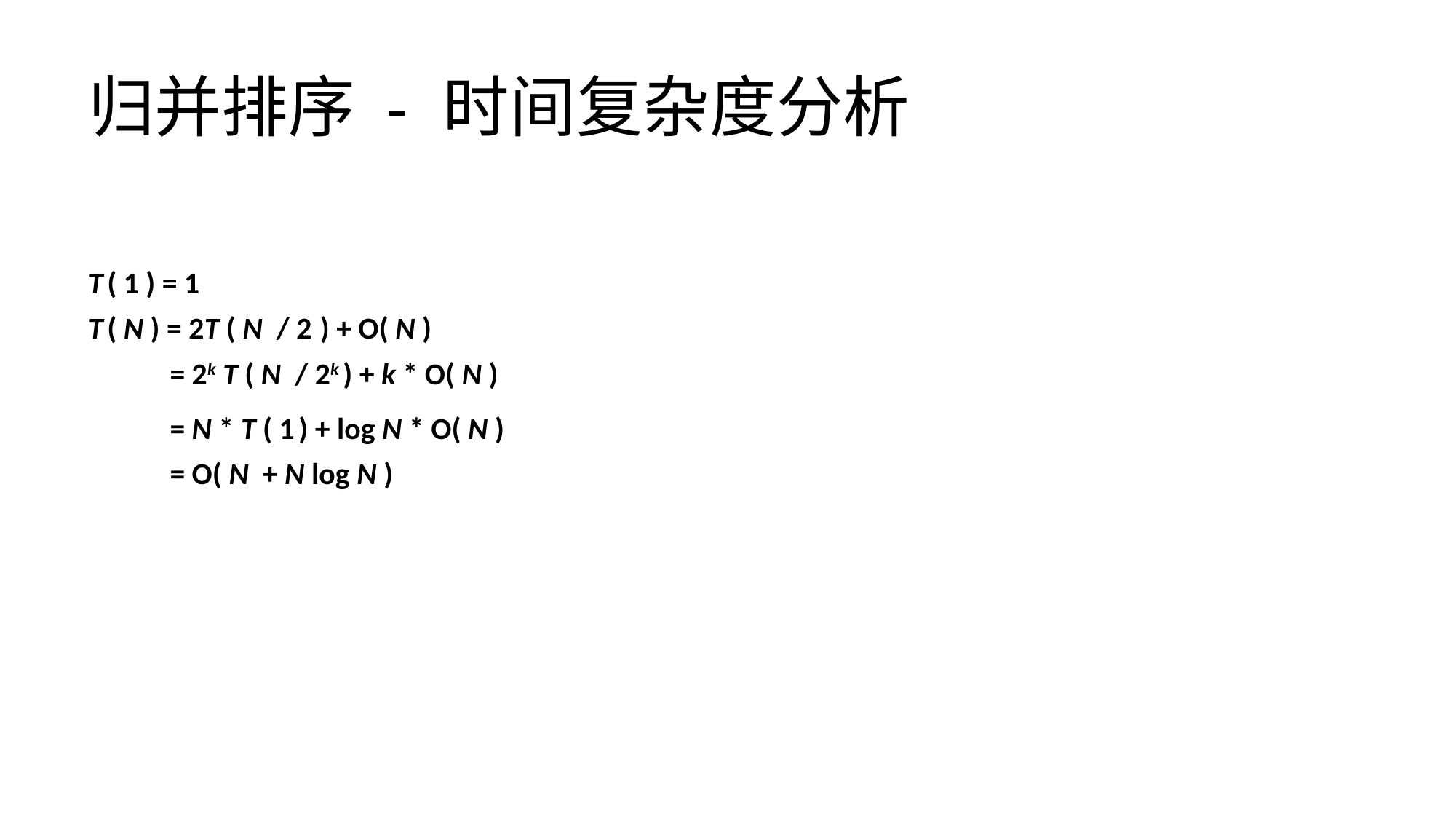

# 归并排序 - 时间复杂度分析
T ( 1 ) = 1
T ( N ) = 2T ( N  / 2  ) + O( N )
= 2k T ( N  / 2k ) + k * O( N )
= N * T ( 1 ) + log N * O( N )
= O( N  + N log N )